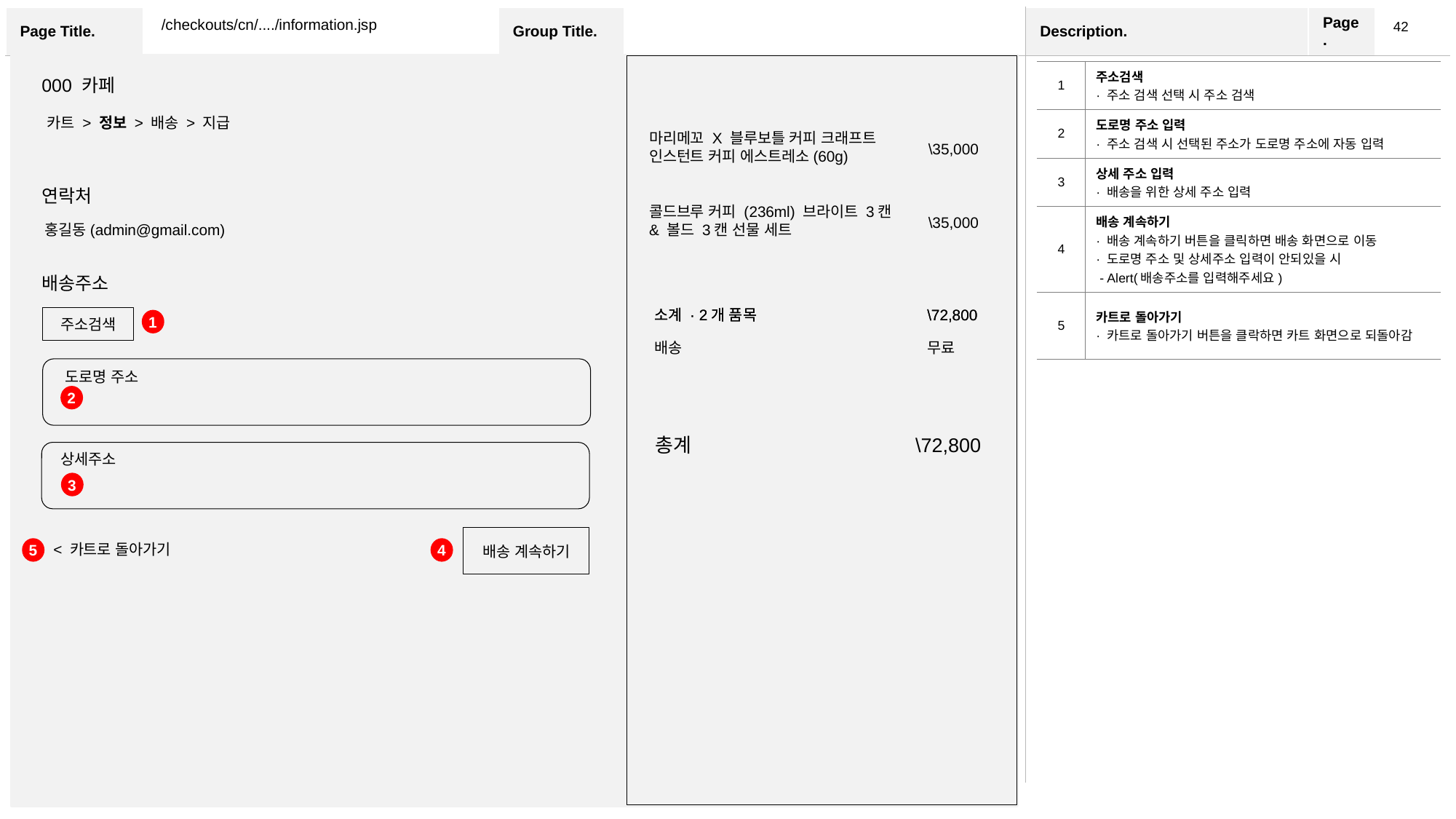

/checkouts/cn/..../information.jsp
42

| 1 | 주소검색 · 주소 검색 선택 시 주소 검색 |
| --- | --- |
| 2 | 도로명 주소 입력 · 주소 검색 시 선택된 주소가 도로명 주소에 자동 입력 |
| 3 | 상세 주소 입력 · 배송을 위한 상세 주소 입력 |
| 4 | 배송 계속하기 · 배송 계속하기 버튼을 클릭하면 배송 화면으로 이동 · 도로명 주소 및 상세주소 입력이 안되있을 시 - Alert(배송주소를 입력해주세요) |
| 5 | 카트로 돌아가기 · 카트로 돌아가기 버튼을 클락하면 카트 화면으로 되돌아감 |
000 카페
카트 > 정보 > 배송 > 지급
마리메꼬 X 블루보틀 커피 크래프트
인스턴트 커피 에스트레소(60g)
\35,000
연락처
콜드브루 커피 (236ml) 브라이트 3캔& 볼드 3캔 선물 세트
\35,000
홍길동(admin@gmail.com)
배송주소
소계 · 2개 품목
소계 · 2개 품목
\72,800
\72,800
1

주소검색
배송
무료

도로명 주소
2

총계
\72,800

상세주소
3

배송 계속하기
< 카트로 돌아가기
5

4